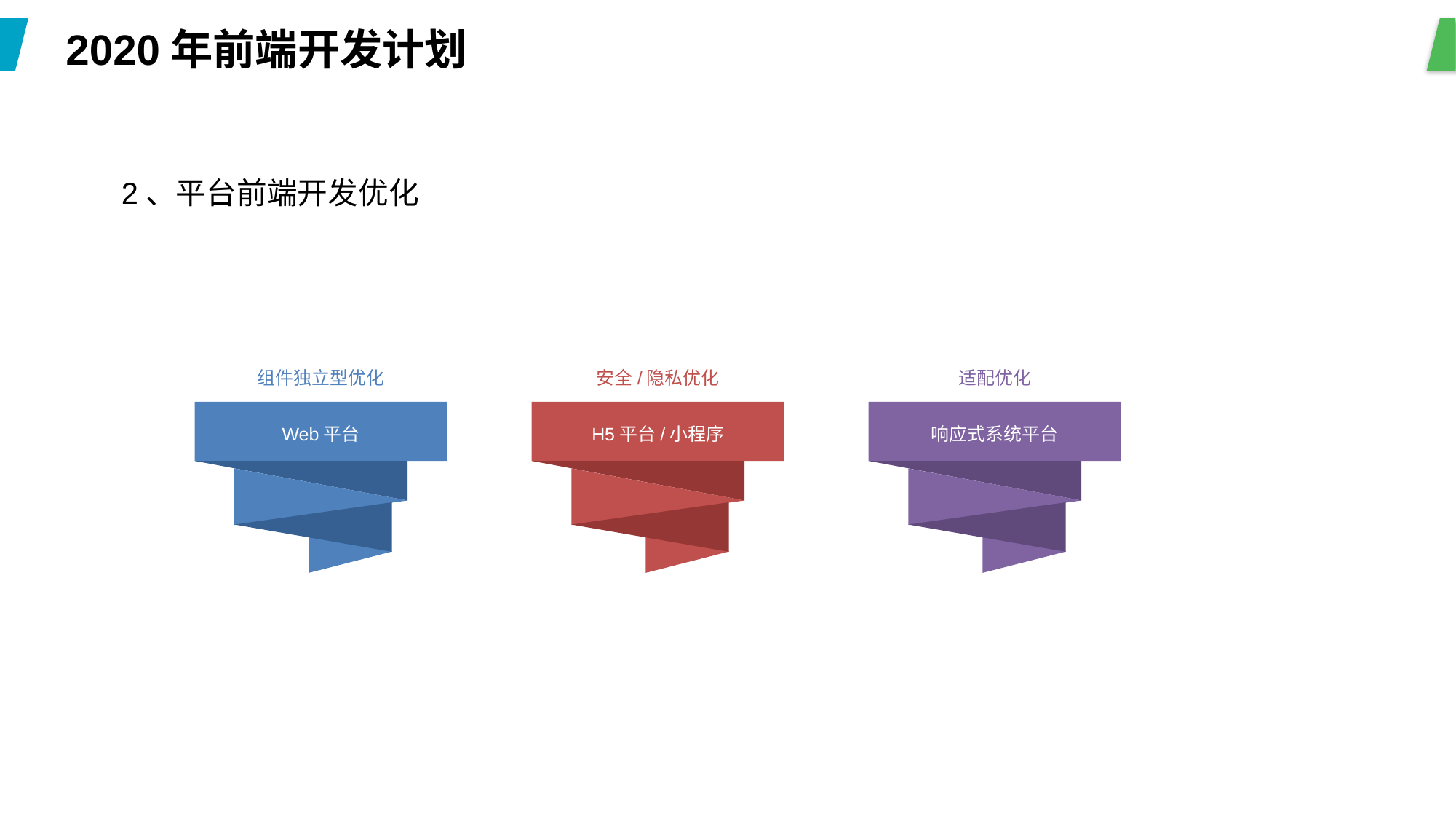

2020年前端开发计划
2、平台前端开发优化
适配优化
组件独立型优化
安全/隐私优化
Web平台

H5平台/小程序

响应式系统平台